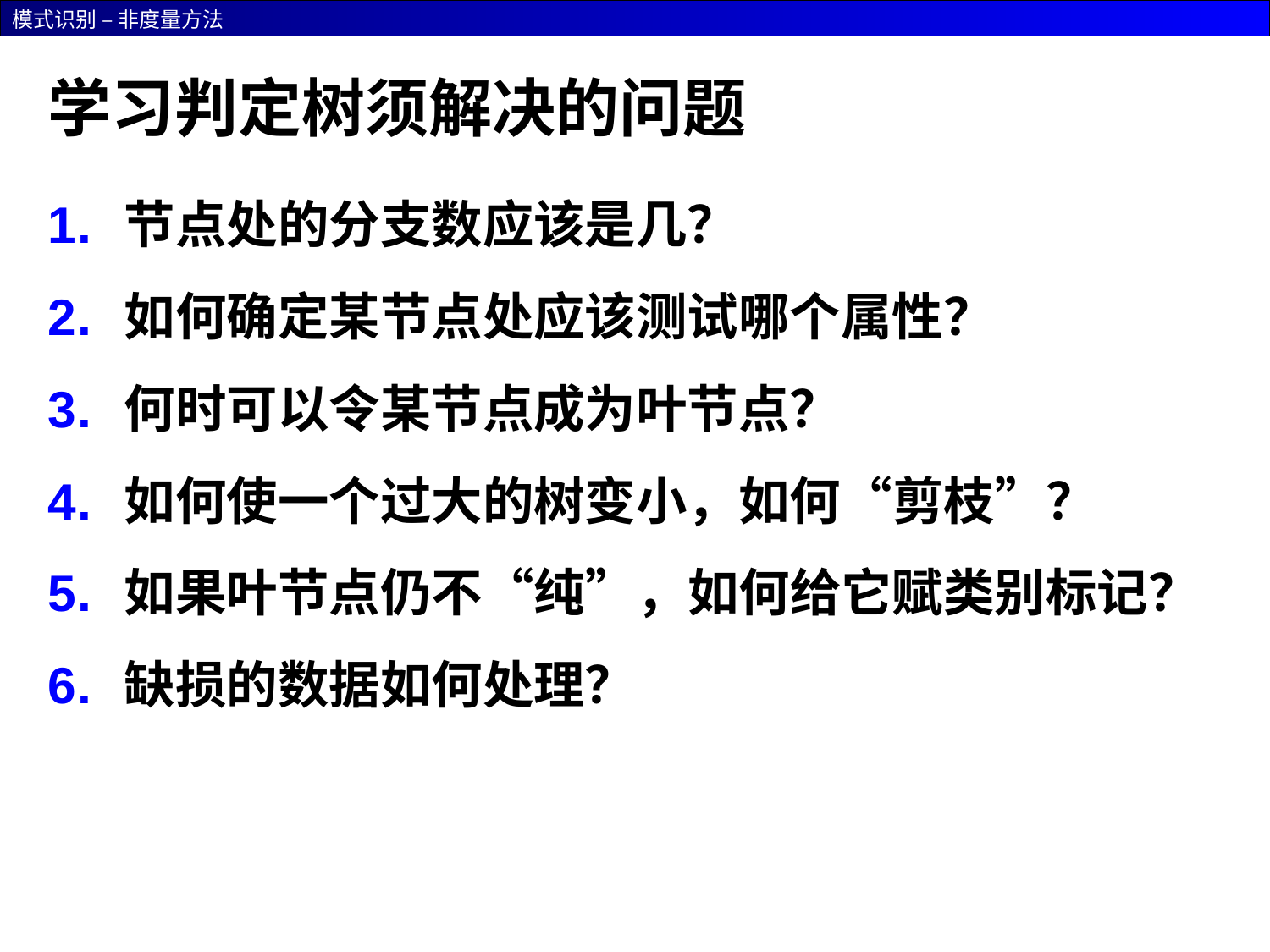

# 学习判定树须解决的问题
节点处的分支数应该是几？
如何确定某节点处应该测试哪个属性？
何时可以令某节点成为叶节点？
如何使一个过大的树变小，如何“剪枝”？
如果叶节点仍不“纯”，如何给它赋类别标记？
缺损的数据如何处理？